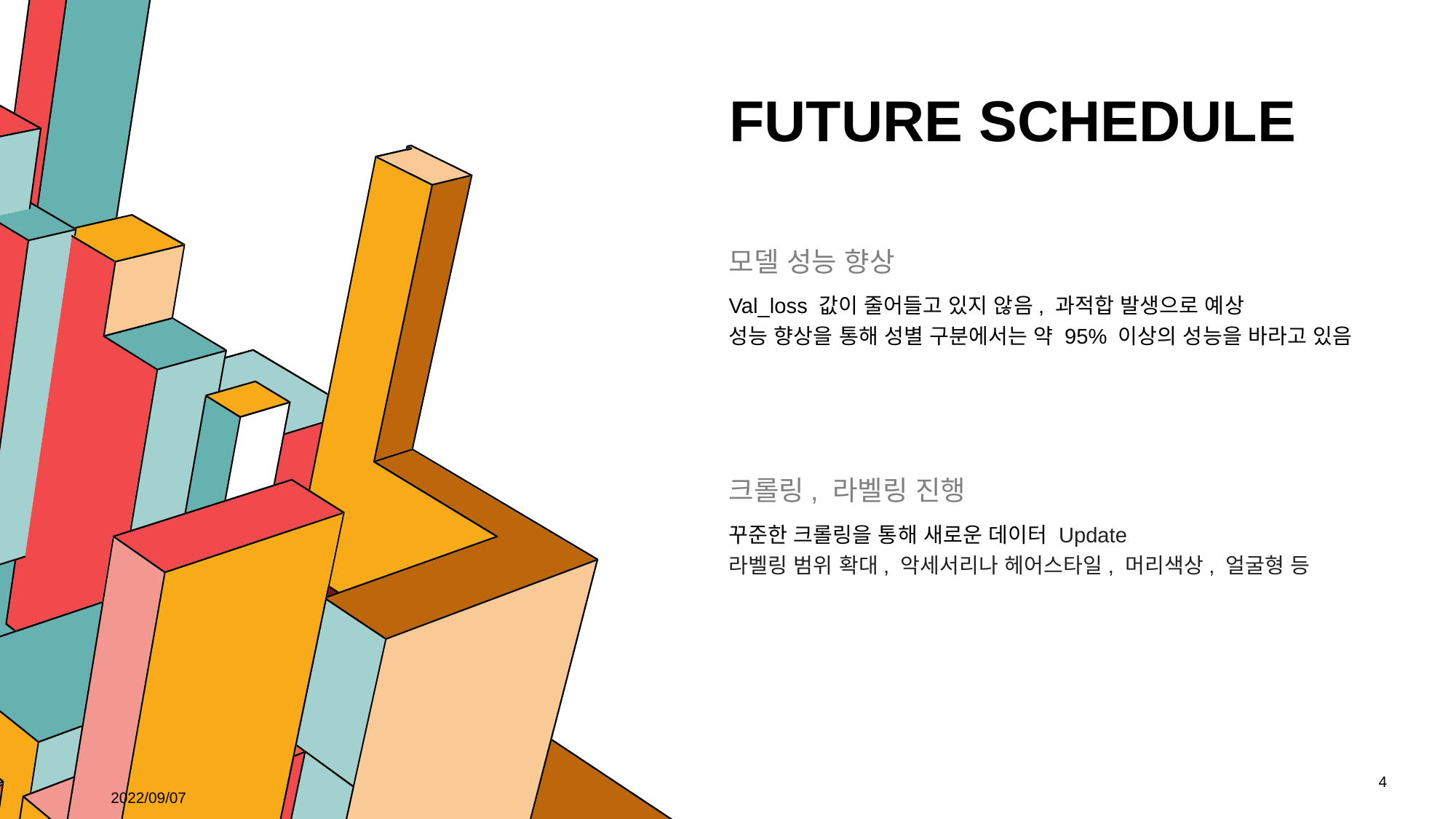

# future schedule
모델 성능 향상
Val_loss 값이 줄어들고 있지 않음, 과적합 발생으로 예상
성능 향상을 통해 성별 구분에서는 약 95% 이상의 성능을 바라고 있음
크롤링, 라벨링 진행
꾸준한 크롤링을 통해 새로운 데이터 Update
라벨링 범위 확대, 악세서리나 헤어스타일, 머리색상, 얼굴형 등

4
2022/09/07